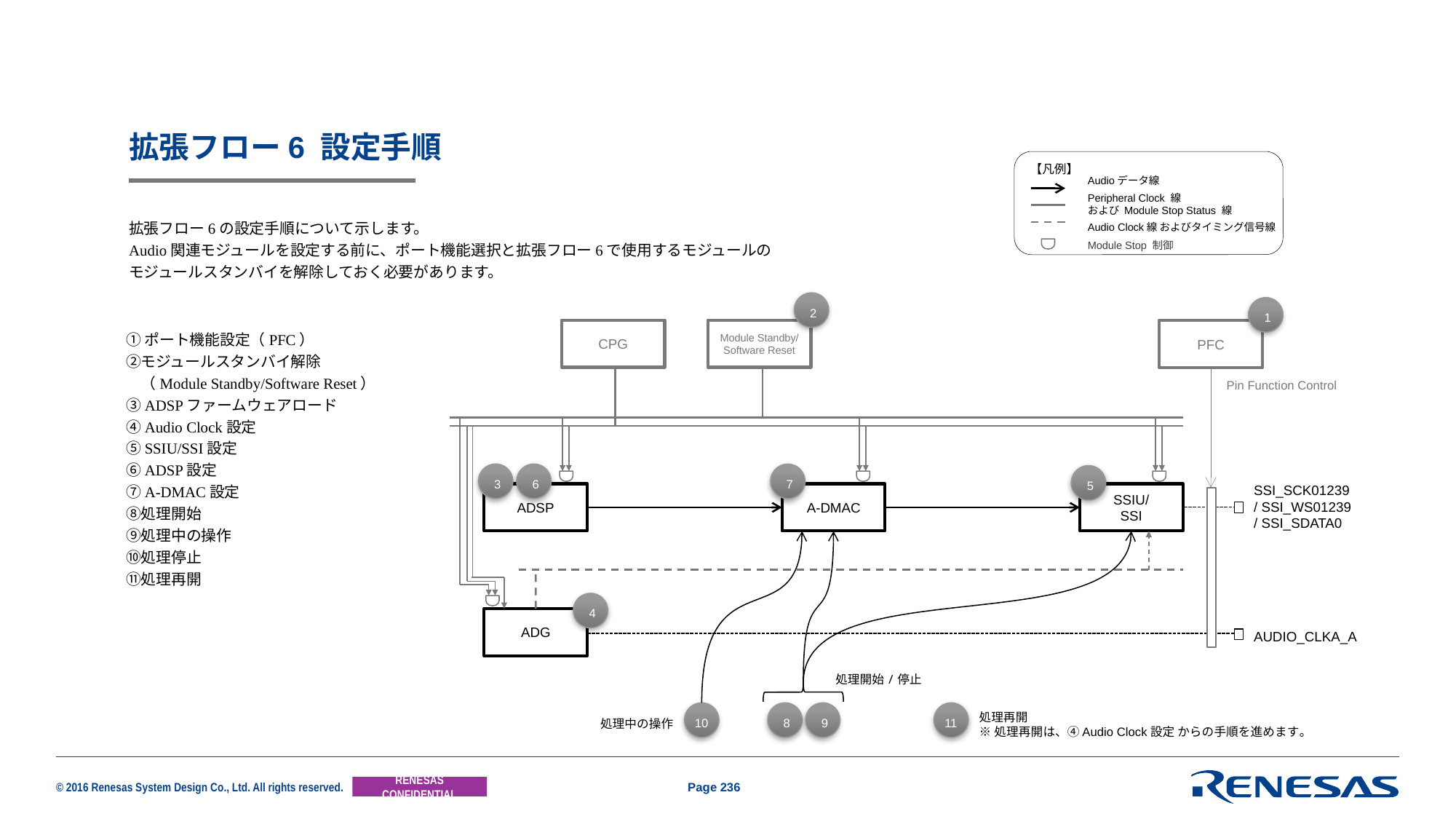

# 拡張フロー6 設定手順
【凡例】
Audioデータ線
Peripheral Clock 線
および Module Stop Status 線
Audio Clock線 およびタイミング信号線
拡張フロー6の設定手順について示します。
Audio関連モジュールを設定する前に、ポート機能選択と拡張フロー6で使用するモジュールの
モジュールスタンバイを解除しておく必要があります。
Module Stop 制御

2
1
CPG
Module Standby/
Software Reset
PFC
①ポート機能設定（PFC）
②モジュールスタンバイ解除
　（Module Standby/Software Reset）
③ADSPファームウェアロード
④Audio Clock設定
⑤SSIU/SSI設定
⑥ADSP設定
⑦A-DMAC設定
⑧処理開始
⑨処理中の操作
⑩処理停止
⑪処理再開
Pin Function Control
3
6
7
5

SSI_SCK01239
/ SSI_WS01239
/ SSI_SDATA0
ADSP
A-DMAC
SSIU/
SSI

4

ADG
AUDIO_CLKA_A

処理開始/停止
10
8
9
11
処理再開
※処理再開は、④Audio Clock設定 からの手順を進めます。
処理中の操作
Page 236